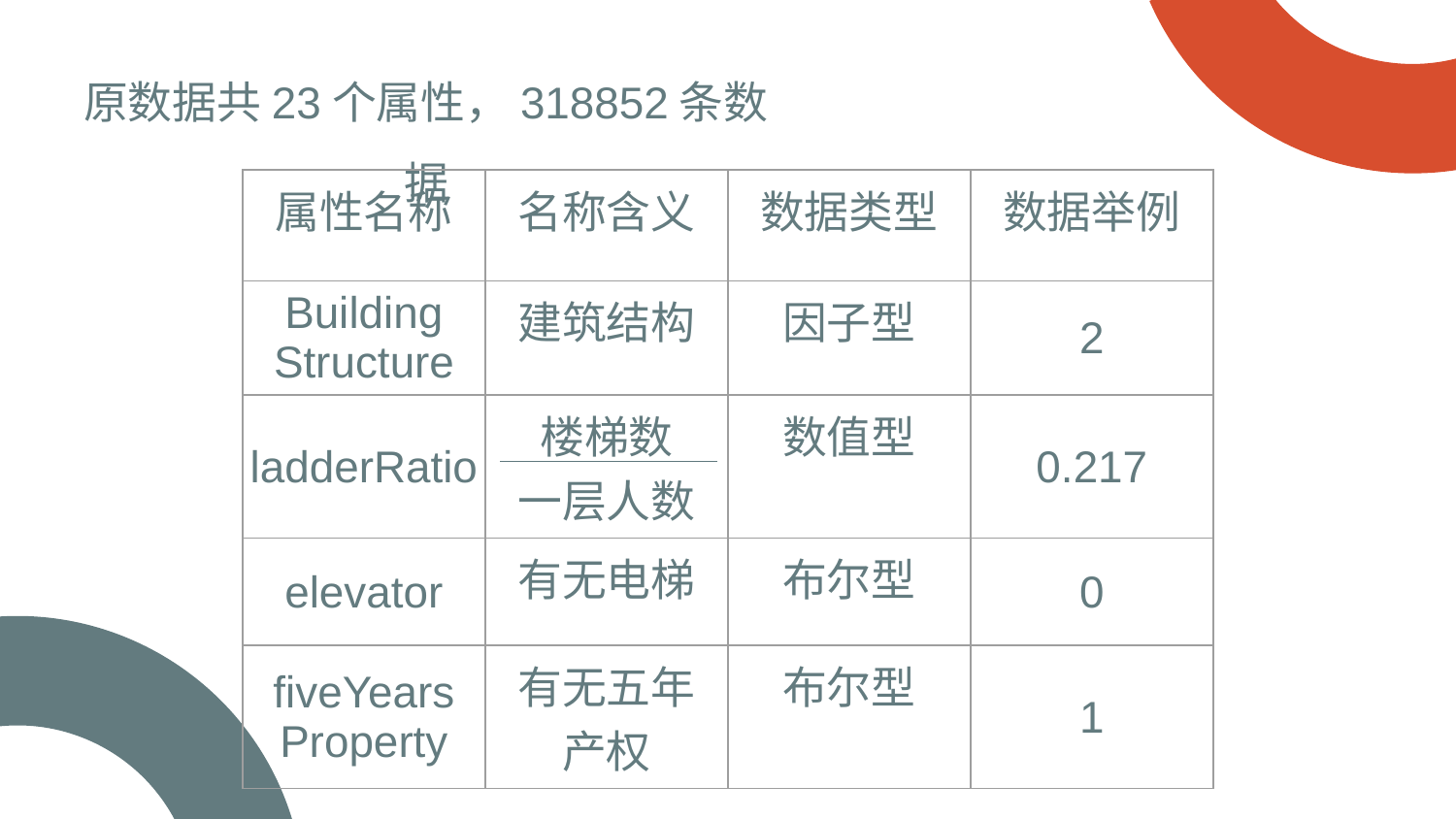

原数据共23个属性，318852条数据
| 属性名称 | 名称含义 | 数据类型 | 数据举例 |
| --- | --- | --- | --- |
| Building Structure | 建筑结构 | 因子型 | 2 |
| ladderRatio | 楼梯数 一层人数 | 数值型 | 0.217 |
| elevator | 有无电梯 | 布尔型 | 0 |
| fiveYears Property | 有无五年产权 | 布尔型 | 1 |